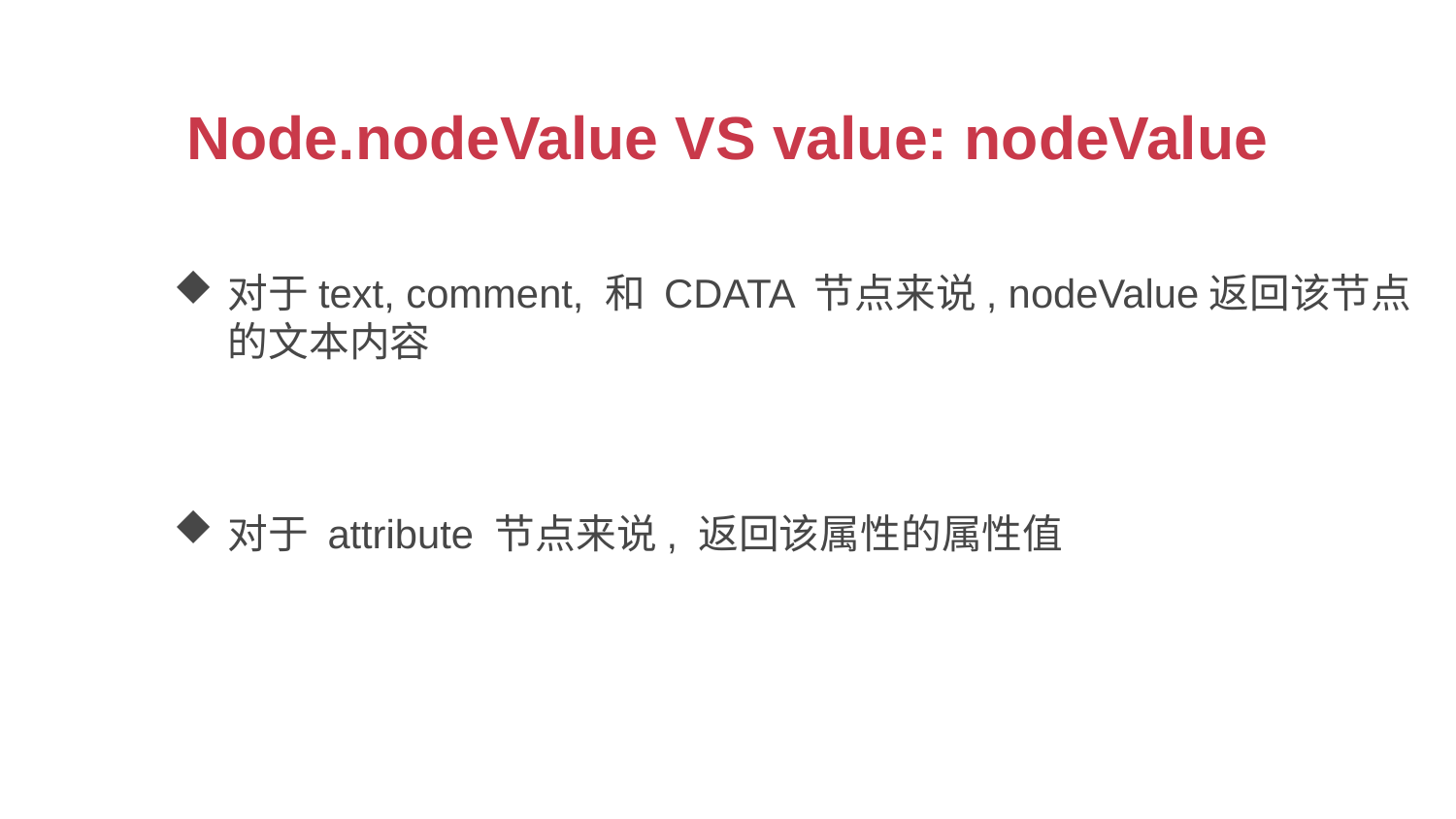

Node.nodeValue VS value: nodeValue
对于text, comment, 和 CDATA 节点来说, nodeValue返回该节点的文本内容
对于 attribute 节点来说, 返回该属性的属性值